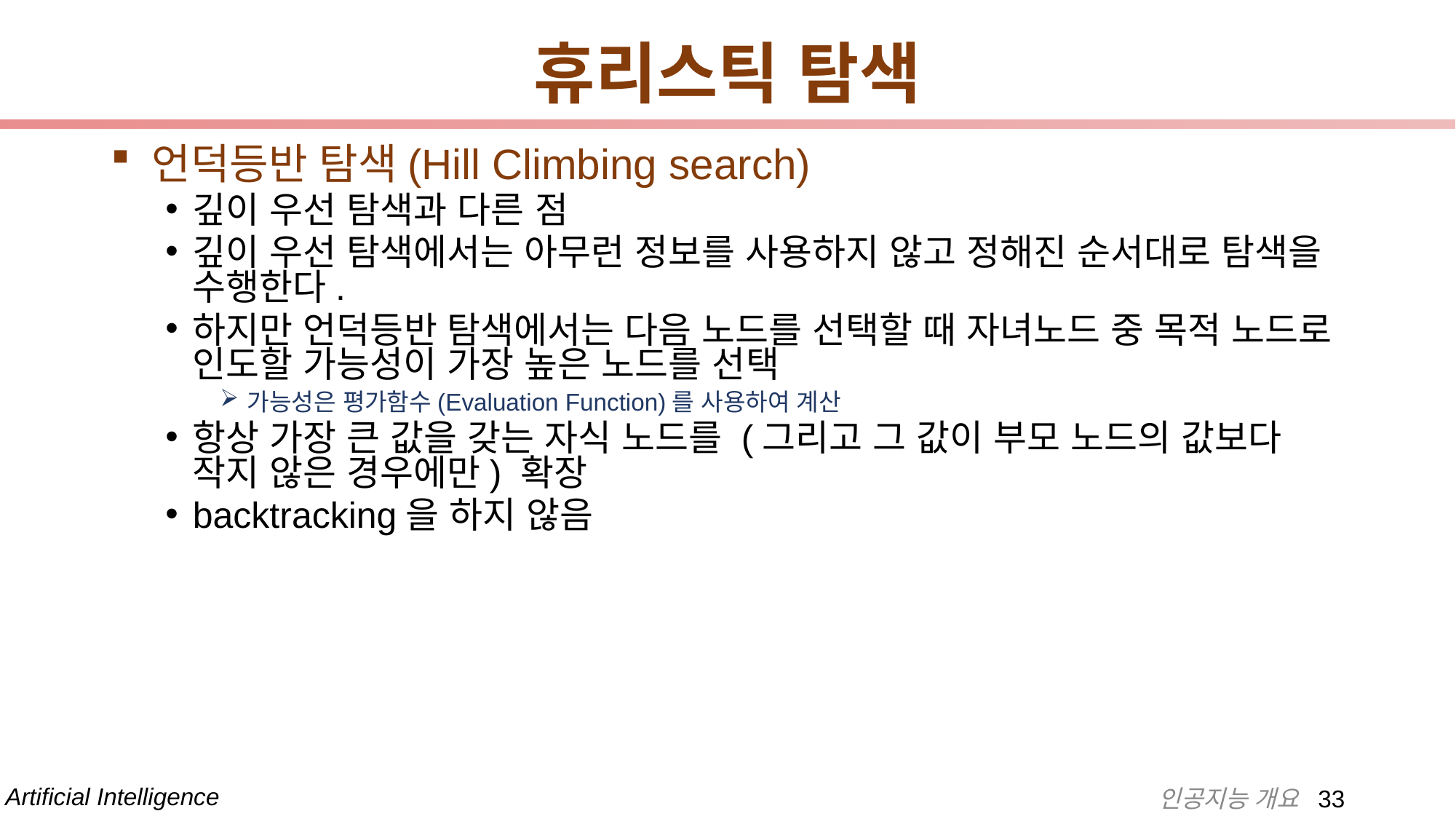

# 휴리스틱 탐색
언덕등반 탐색(Hill Climbing search)
깊이 우선 탐색과 다른 점
깊이 우선 탐색에서는 아무런 정보를 사용하지 않고 정해진 순서대로 탐색을 수행한다.
하지만 언덕등반 탐색에서는 다음 노드를 선택할 때 자녀노드 중 목적 노드로 인도할 가능성이 가장 높은 노드를 선택
가능성은 평가함수(Evaluation Function)를 사용하여 계산
항상 가장 큰 값을 갖는 자식 노드를 (그리고 그 값이 부모 노드의 값보다 작지 않은 경우에만) 확장
backtracking을 하지 않음